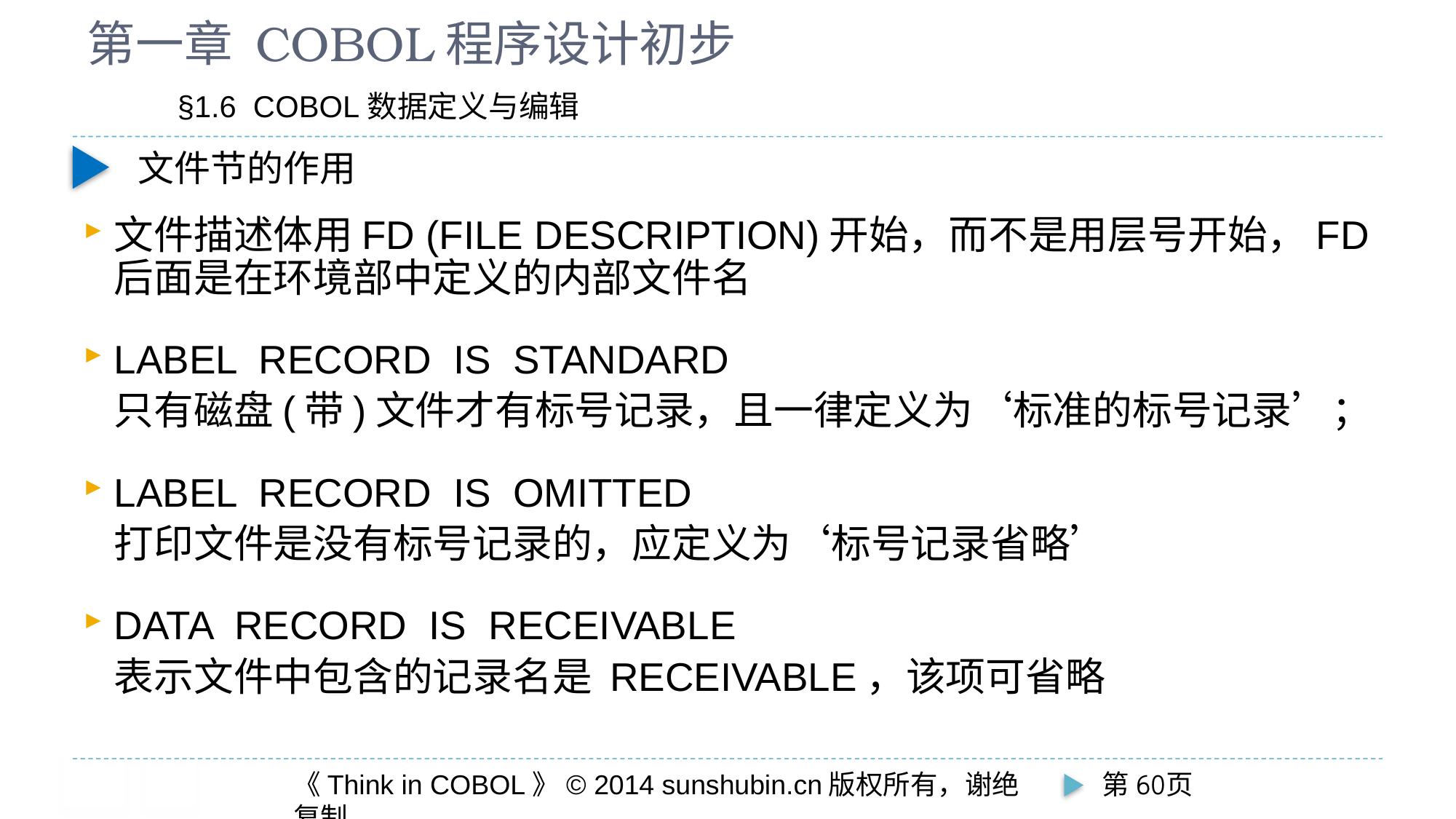

# 第一章 COBOL程序设计初步
 §1.6  COBOL数据定义与编辑
文件节的作用
文件描述体用FD (FILE DESCRIPTION)开始，而不是用层号开始，FD后面是在环境部中定义的内部文件名

LABEL  RECORD  IS  STANDARD
	只有磁盘(带)文件才有标号记录，且一律定义为‘标准的标号记录’；

LABEL  RECORD  IS  OMITTED
	打印文件是没有标号记录的，应定义为‘标号记录省略’

DATA  RECORD  IS  RECEIVABLE
	表示文件中包含的记录名是 RECEIVABLE，该项可省略